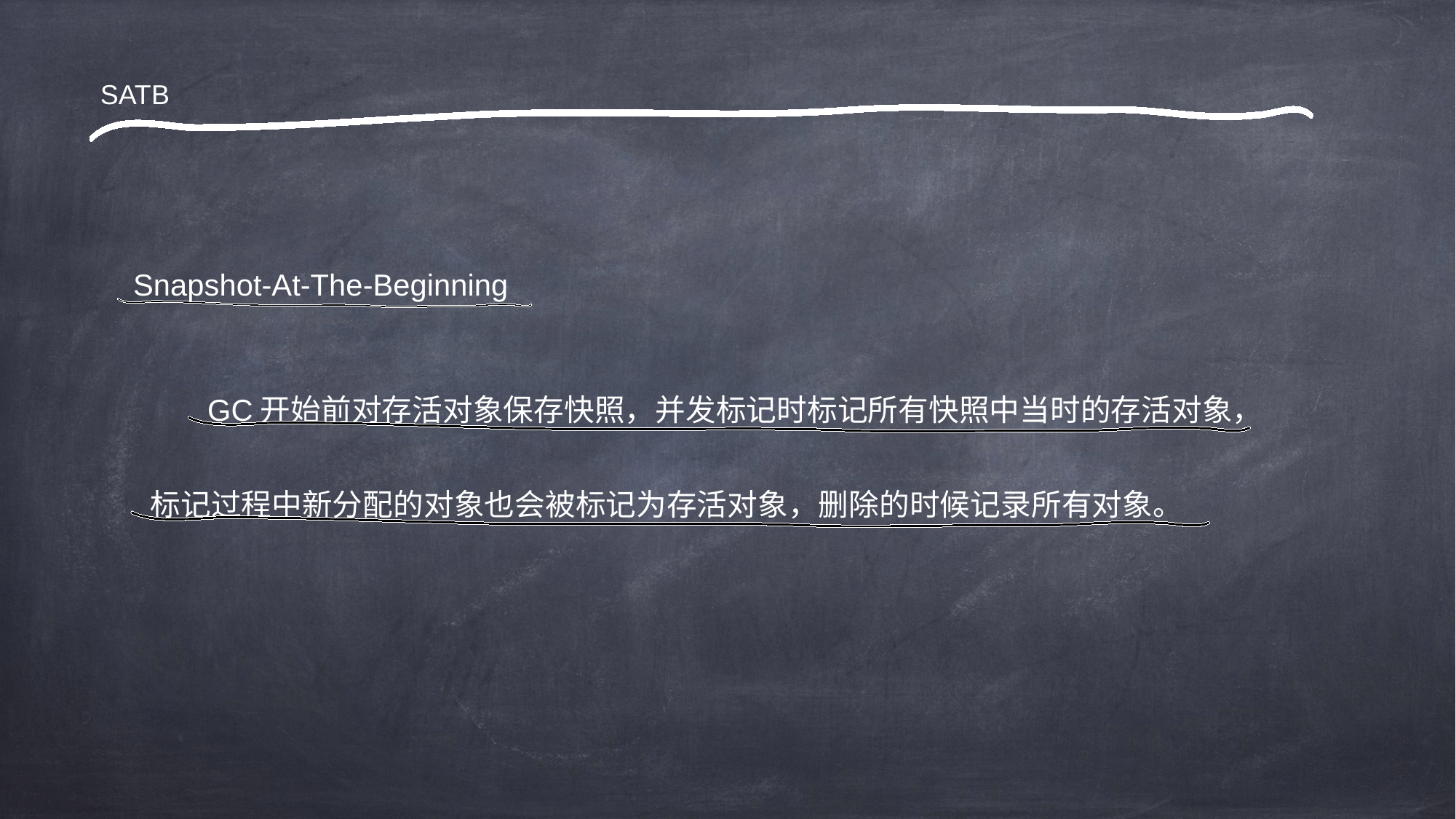

SATB

Snapshot-At-The-Beginning

GC开始前对存活对象保存快照，并发标记时标记所有快照中当时的存活对象，

标记过程中新分配的对象也会被标记为存活对象，删除的时候记录所有对象。